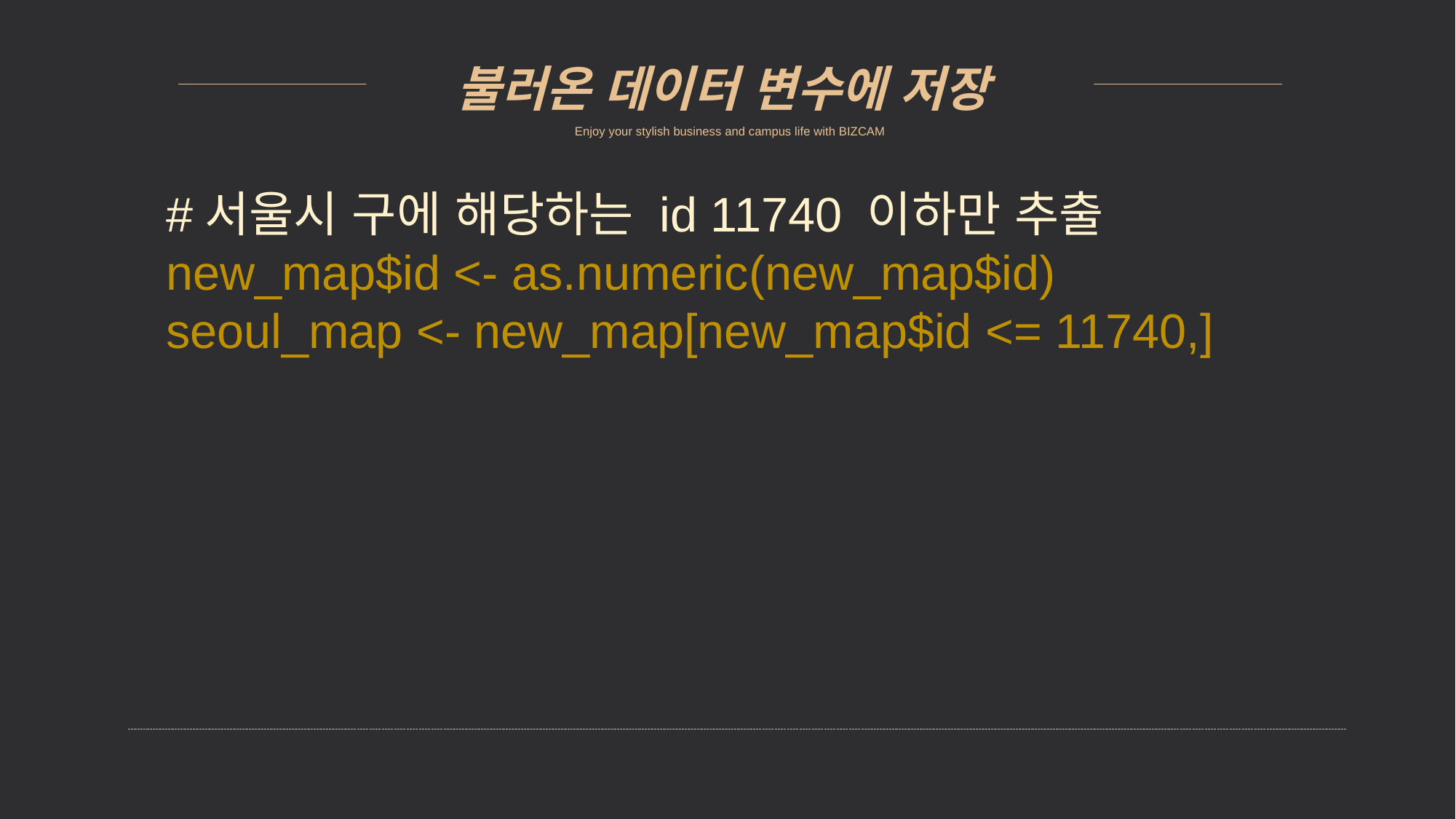

불러온 데이터 변수에 저장
Enjoy your stylish business and campus life with BIZCAM
#서울시 구에 해당하는 id 11740 이하만 추출
new_map$id <- as.numeric(new_map$id)
seoul_map <- new_map[new_map$id <= 11740,]